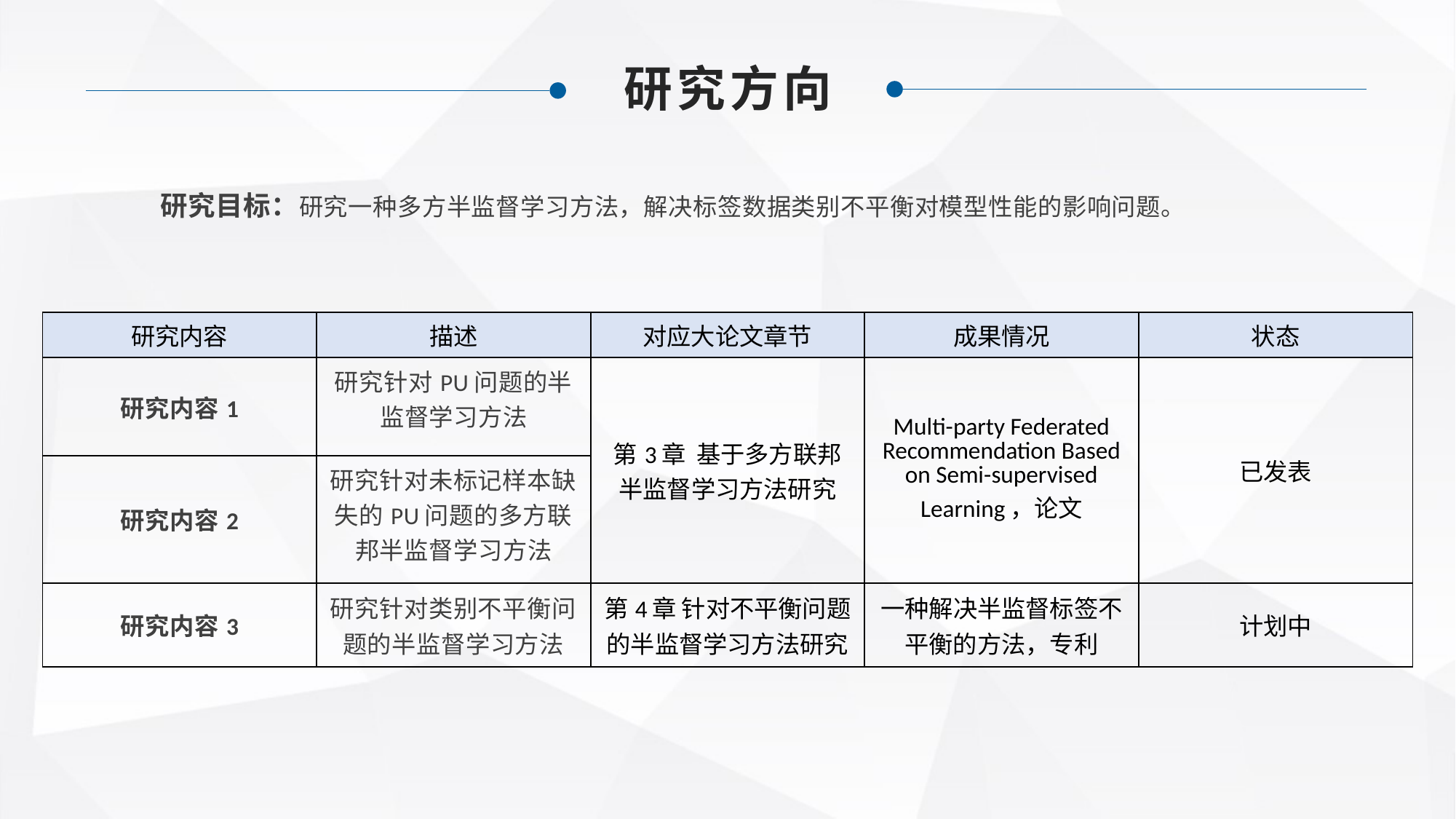

研究方向

研究目标：研究一种多方半监督学习方法，解决标签数据类别不平衡对模型性能的影响问题。
| 研究内容 | 描述 | 对应大论文章节 | 成果情况 | 状态 |
| --- | --- | --- | --- | --- |
| 研究内容1 | 研究针对PU问题的半监督学习方法 | 第3章 基于多方联邦半监督学习方法研究 | Multi-party Federated Recommendation Based on Semi-supervised Learning，论文 | 已发表 |
| 研究内容2 | 研究针对未标记样本缺失的PU问题的多方联邦半监督学习方法 |  |  |  |
| 研究内容3 | 研究针对类别不平衡问题的半监督学习方法 | 第4章 针对不平衡问题的半监督学习方法研究 | 一种解决半监督标签不平衡的方法，专利 | 计划中 |